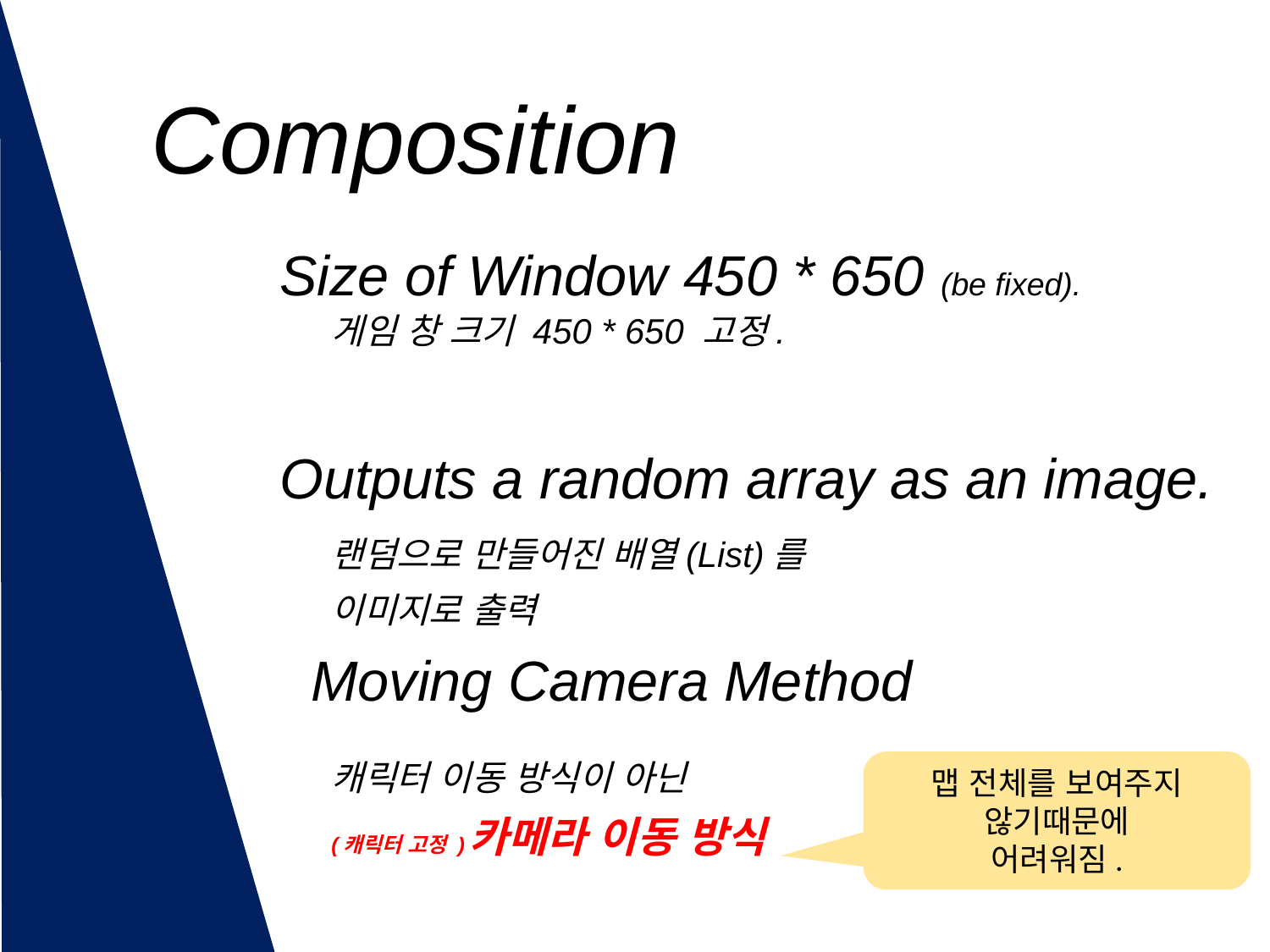

# Composition
Size of Window 450 * 650 (be fixed).

Outputs a random array as an image.

  Moving Camera Method

게임 창 크기 450 * 650 고정.

랜덤으로 만들어진 배열(List)를
이미지로 출력

캐릭터 이동 방식이 아닌
(캐릭터 고정 )카메라 이동 방식

맵 전체를 보여주지 않기때문에
어려워짐.